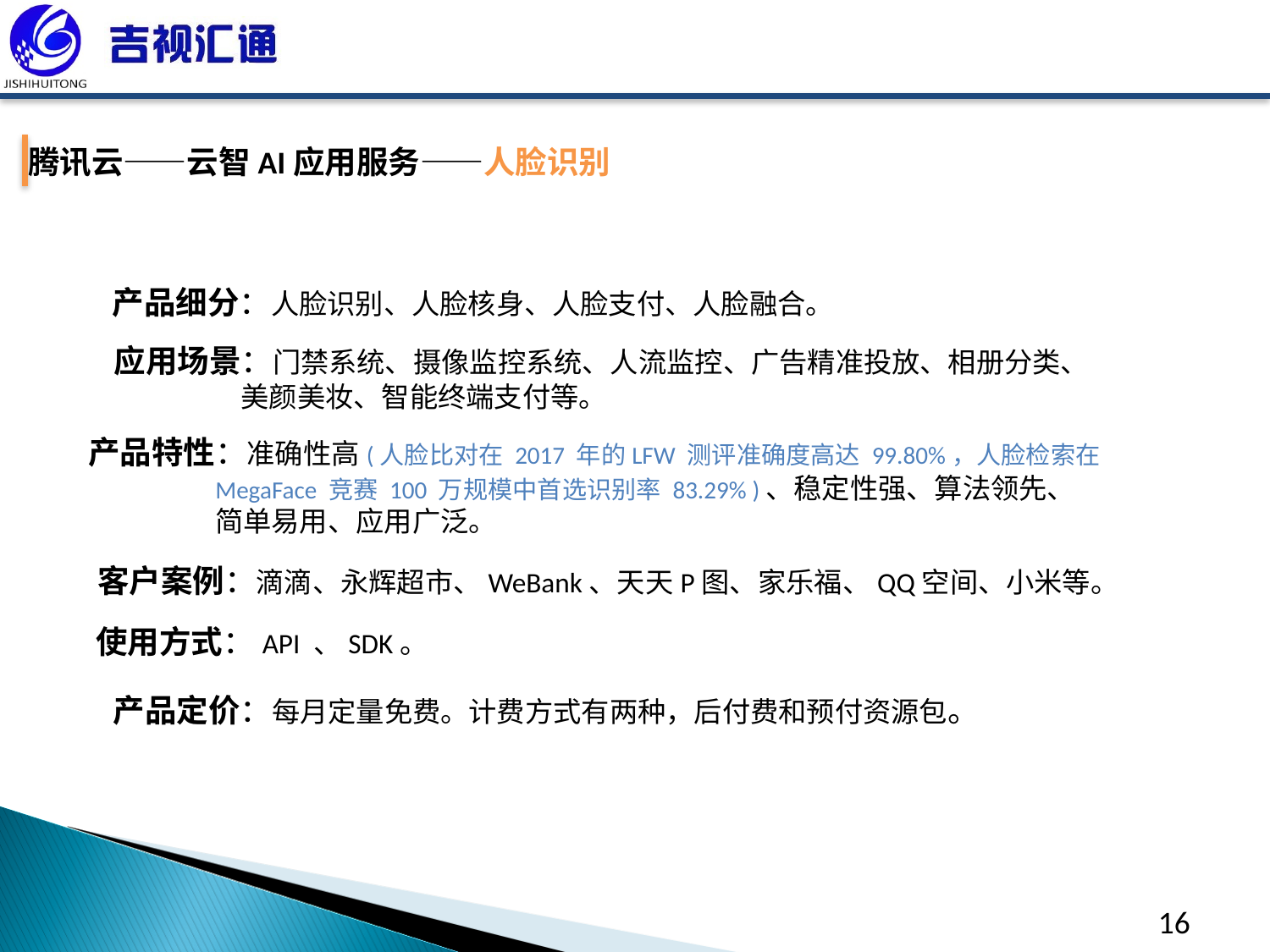

腾讯云——云智AI应用服务——人脸识别
产品细分：人脸识别、人脸核身、人脸支付、人脸融合。
应用场景：门禁系统、摄像监控系统、人流监控、广告精准投放、相册分类、
	美颜美妆、智能终端支付等。
产品特性：准确性高(人脸比对在 2017 年的LFW 测评准确度高达 99.80%，人脸检索在
	MegaFace 竞赛 100 万规模中首选识别率 83.29% )、稳定性强、算法领先、
	简单易用、应用广泛。
客户案例：滴滴、永辉超市、WeBank、天天P图、家乐福、QQ空间、小米等。
使用方式：API 、SDK。
产品定价：每月定量免费。计费方式有两种，后付费和预付资源包。
16